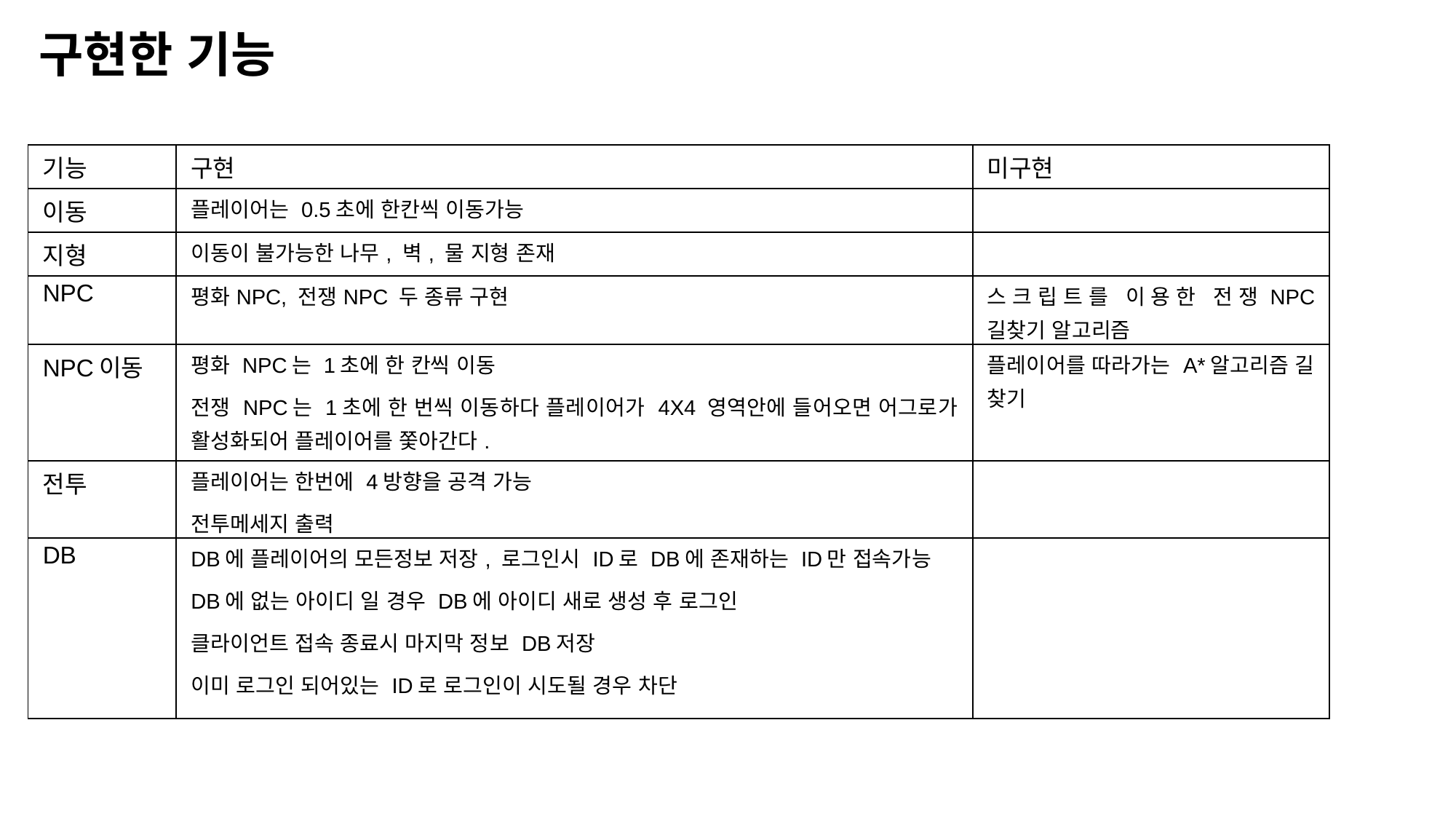

구현한 기능
| 기능 | 구현 | 미구현 |
| --- | --- | --- |
| 이동 | 플레이어는 0.5초에 한칸씩 이동가능 |  |
| 지형 | 이동이 불가능한 나무, 벽, 물 지형 존재 |  |
| NPC | 평화NPC, 전쟁NPC 두 종류 구현 | 스크립트를 이용한 전쟁NPC 길찾기 알고리즘 |
| NPC이동 | 평화 NPC는 1초에 한 칸씩 이동 전쟁 NPC는 1초에 한 번씩 이동하다 플레이어가 4X4 영역안에 들어오면 어그로가 활성화되어 플레이어를 쫓아간다. | 플레이어를 따라가는 A\*알고리즘 길 찾기 |
| 전투 | 플레이어는 한번에 4방향을 공격 가능 전투메세지 출력 |  |
| DB | DB에 플레이어의 모든정보 저장, 로그인시 ID로 DB에 존재하는 ID만 접속가능 DB에 없는 아이디 일 경우 DB에 아이디 새로 생성 후 로그인 클라이언트 접속 종료시 마지막 정보 DB저장 이미 로그인 되어있는 ID로 로그인이 시도될 경우 차단 |  |